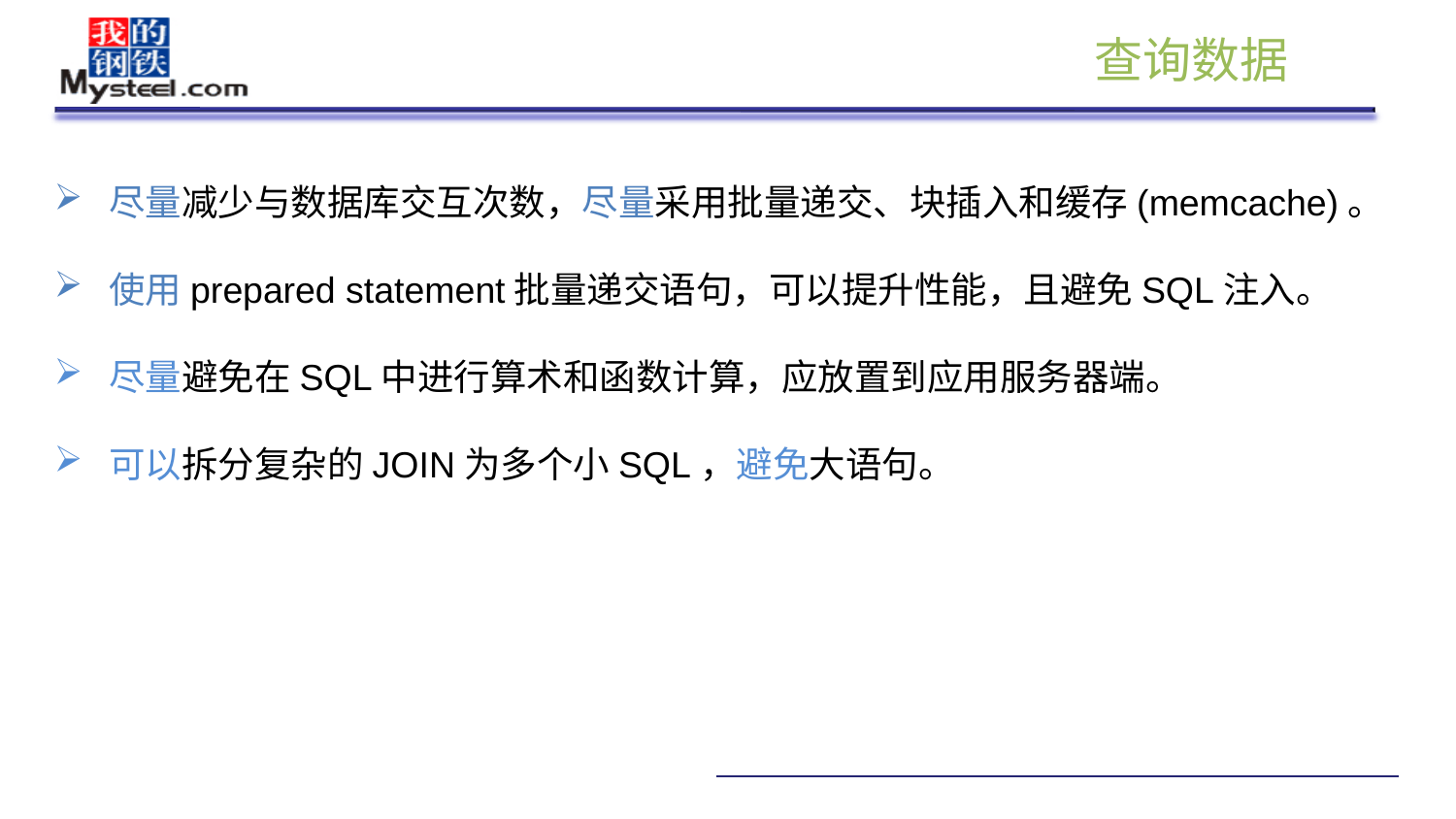

查询数据

尽量减少与数据库交互次数，尽量采用批量递交、块插入和缓存(memcache)。

使用prepared statement批量递交语句，可以提升性能，且避免SQL注⼊。

尽量避免在SQL中进行算术和函数计算，应放置到应用服务器端。

可以拆分复杂的JOIN为多个小SQL，避免大语句。